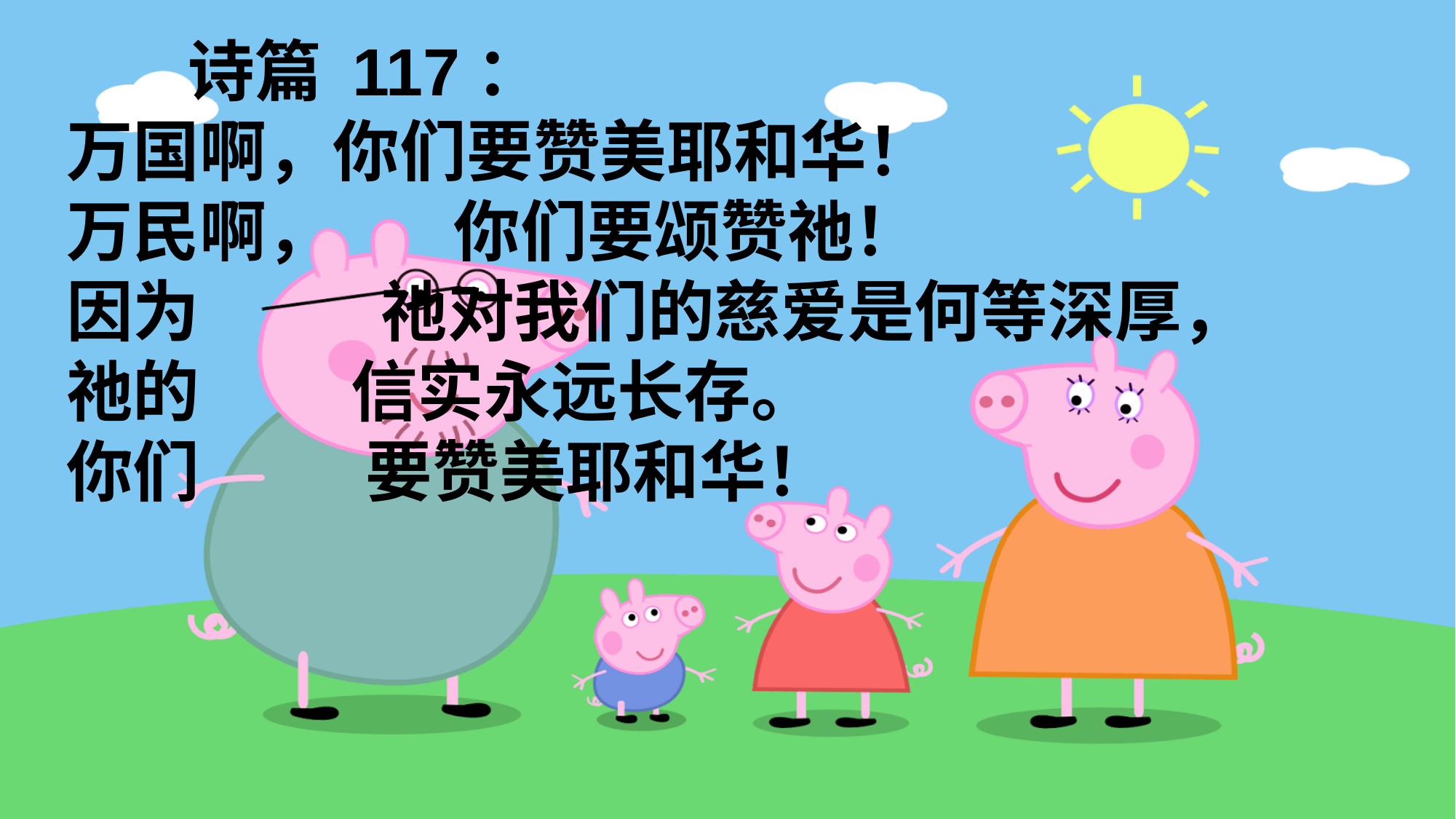

诗篇 117：
万国啊，你们要赞美耶和华！
万民啊，        你们要颂赞祂！
因为            祂对我们的慈爱是何等深厚，
祂的          信实永远长存。
你们           要赞美耶和华！